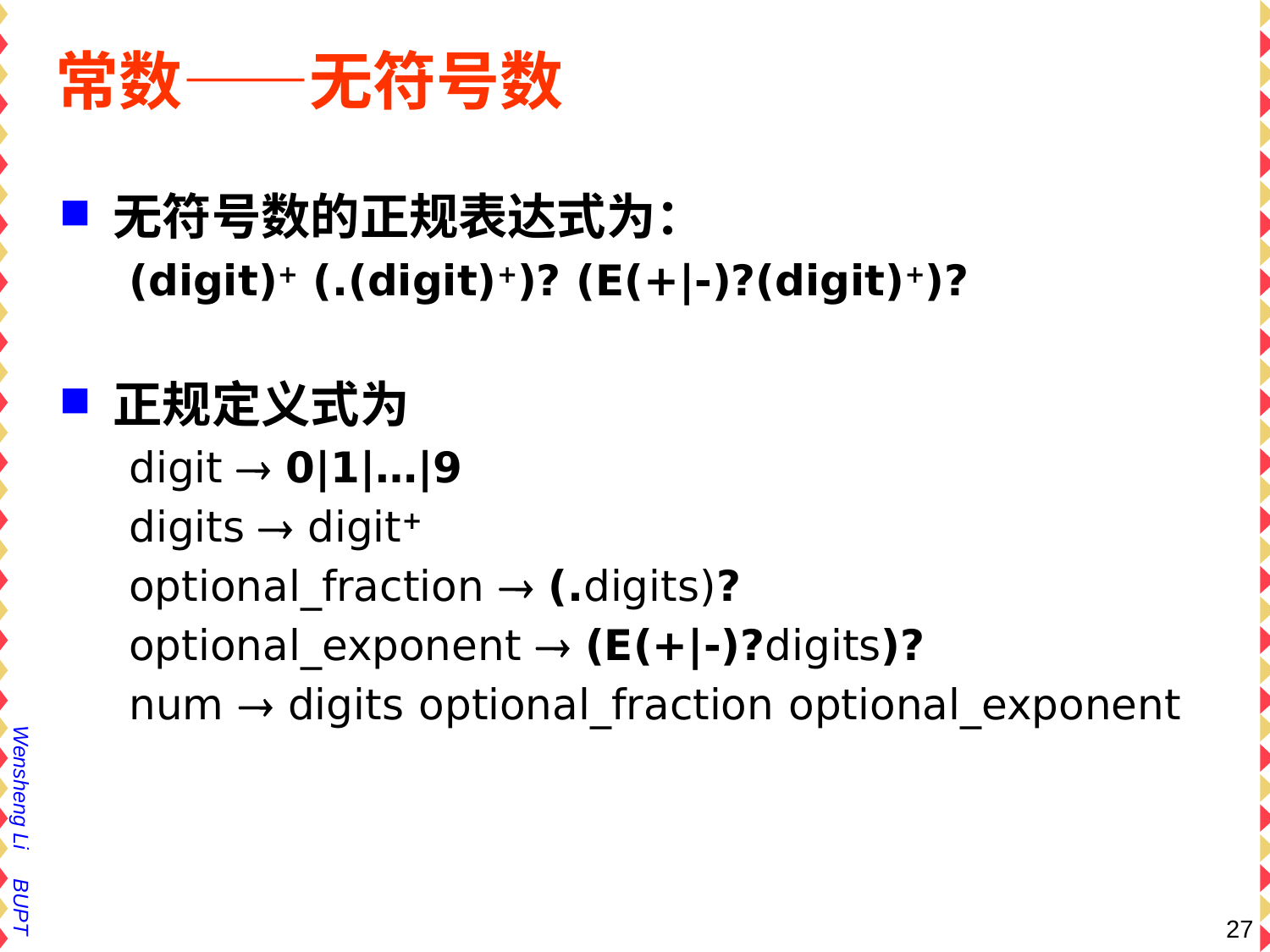

# 常数——无符号数
无符号数的正规表达式为：
(digit)+ (.(digit)+)? (E(+|-)?(digit)+)?

正规定义式为
digit → 0|1|…|9
digits → digit+
optional_fraction → (.digits)?
optional_exponent → (E(+|-)?digits)?
num → digits optional_fraction optional_exponent

27